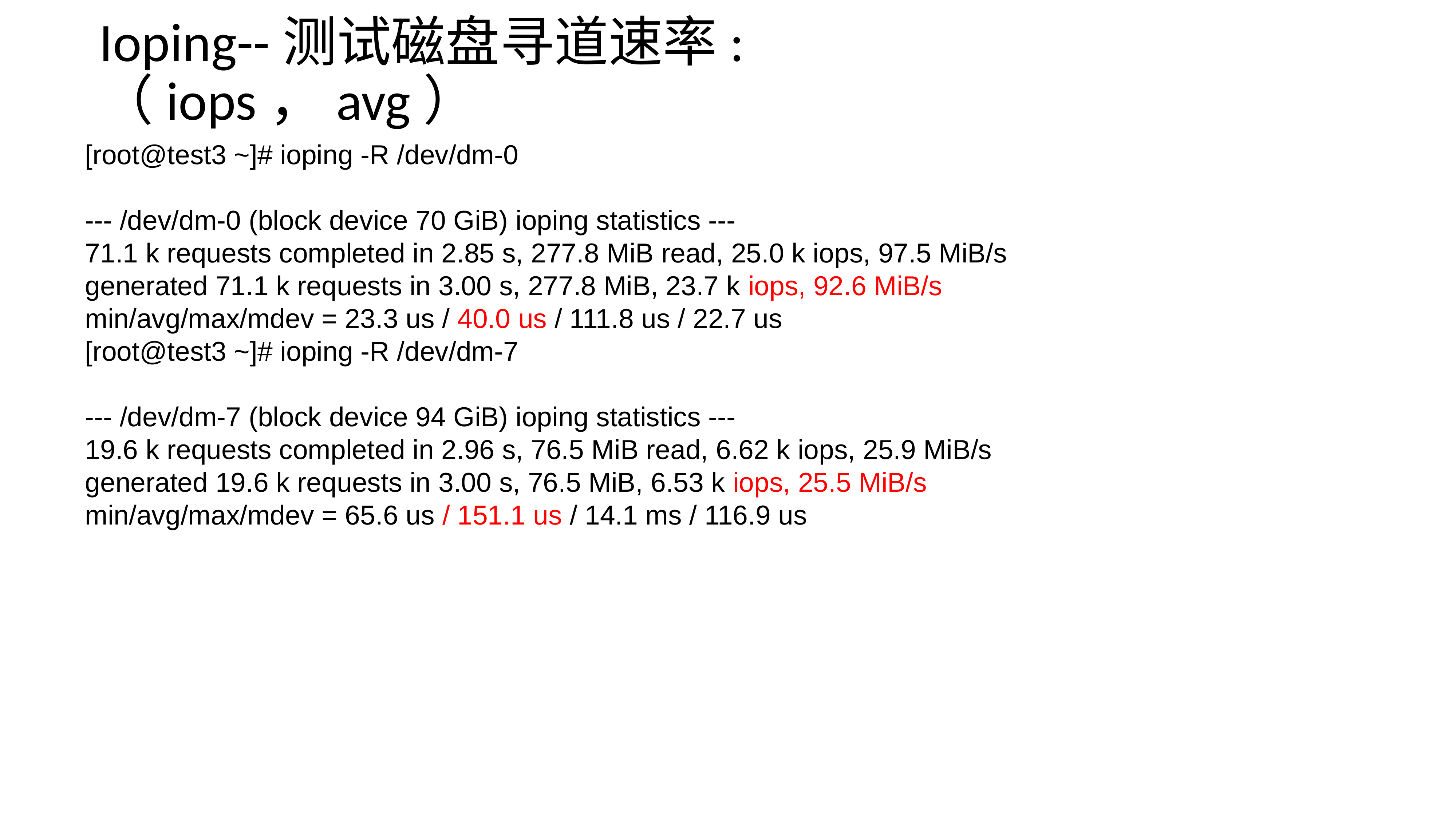

Ioping--测试磁盘寻道速率:（iops，avg）
[root@test3 ~]# ioping -R /dev/dm-0

--- /dev/dm-0 (block device 70 GiB) ioping statistics ---
71.1 k requests completed in 2.85 s, 277.8 MiB read, 25.0 k iops, 97.5 MiB/s
generated 71.1 k requests in 3.00 s, 277.8 MiB, 23.7 k iops, 92.6 MiB/s
min/avg/max/mdev = 23.3 us / 40.0 us / 111.8 us / 22.7 us
[root@test3 ~]# ioping -R /dev/dm-7

--- /dev/dm-7 (block device 94 GiB) ioping statistics ---
19.6 k requests completed in 2.96 s, 76.5 MiB read, 6.62 k iops, 25.9 MiB/s
generated 19.6 k requests in 3.00 s, 76.5 MiB, 6.53 k iops, 25.5 MiB/s
min/avg/max/mdev = 65.6 us / 151.1 us / 14.1 ms / 116.9 us